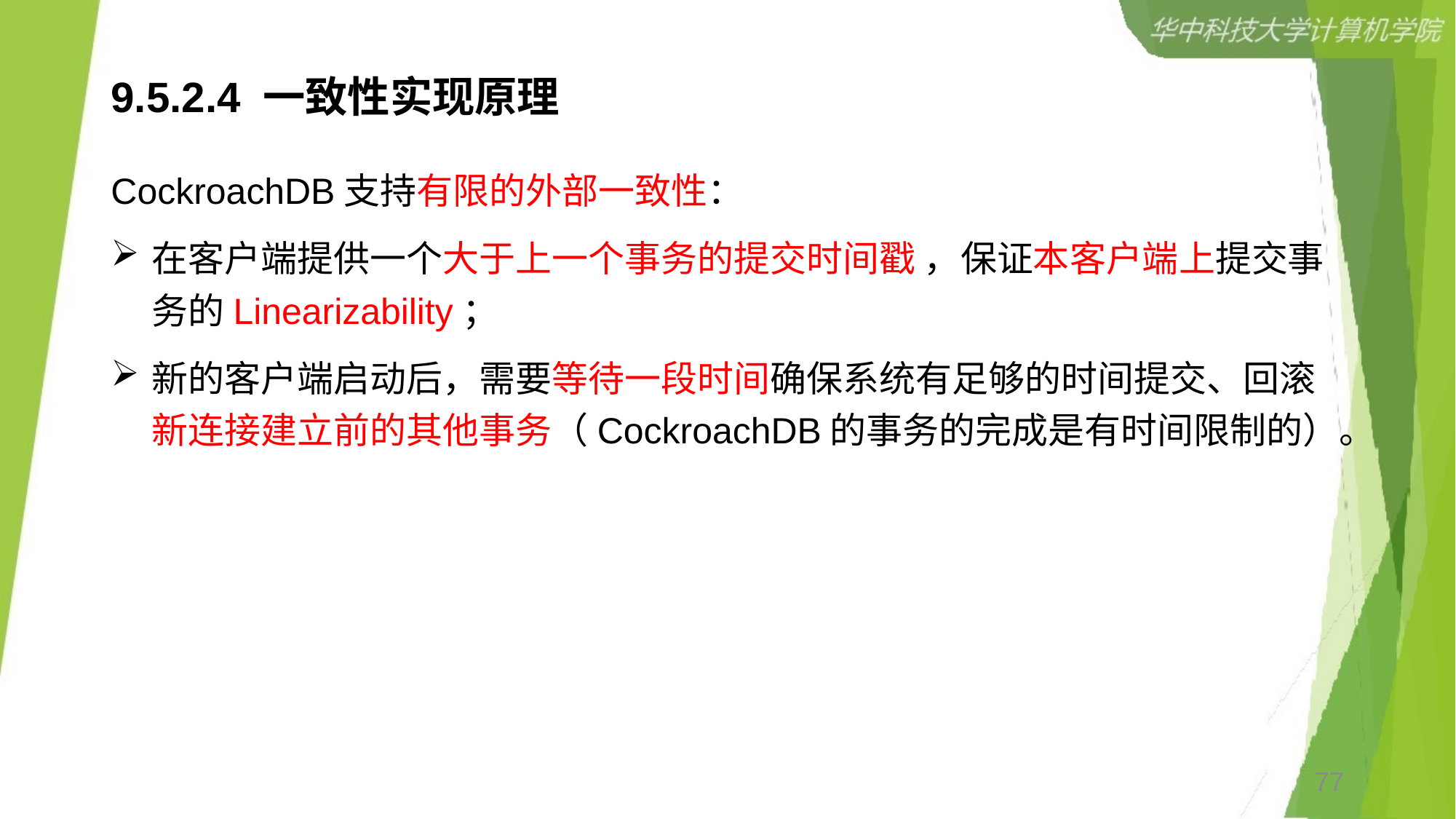

# 9.5.2.4 一致性实现原理
CockroachDB支持有限的外部一致性：
在客户端提供一个大于上一个事务的提交时间戳 ，保证本客户端上提交事务的Linearizability；
新的客户端启动后，需要等待一段时间确保系统有足够的时间提交、回滚新连接建立前的其他事务（CockroachDB的事务的完成是有时间限制的）。
77